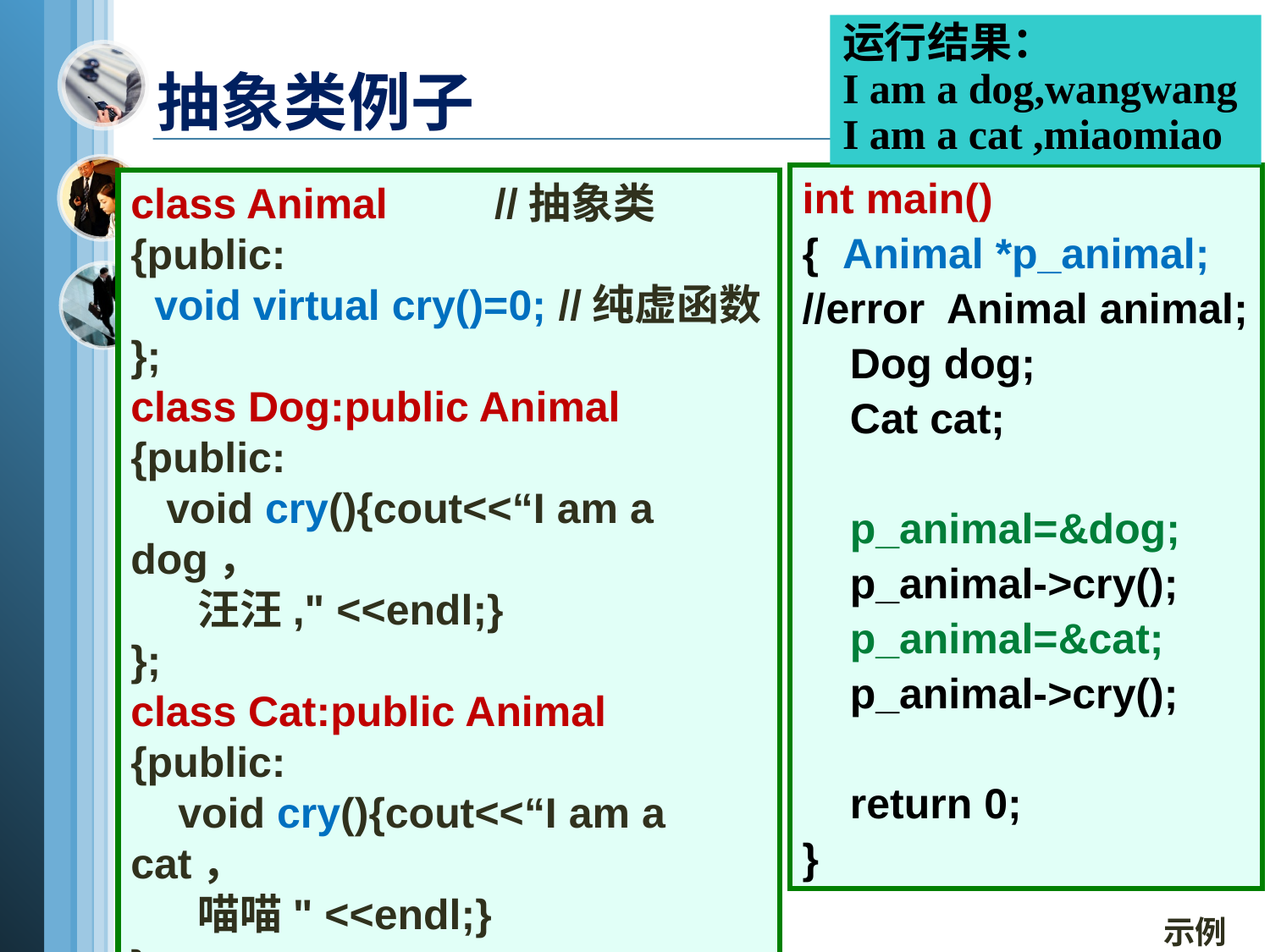

运行结果：
I am a dog,wangwang
I am a cat ,miaomiao
抽象类例子
int main()
{  Animal *p_animal;
//error  Animal animal;
	Dog dog;
	Cat cat;

	p_animal=&dog;
	p_animal->cry();
	p_animal=&cat;
	p_animal->cry();

	return 0;
}
class Animal         //抽象类
{public:
  void virtual cry()=0; //纯虚函数
};
class Dog:public Animal
{public:
   void cry(){cout<<“I am a  dog，
      汪汪," <<endl;}
};
class Cat:public Animal
{public:
    void cry(){cout<<“I am a cat，
      喵喵" <<endl;}
};
示例